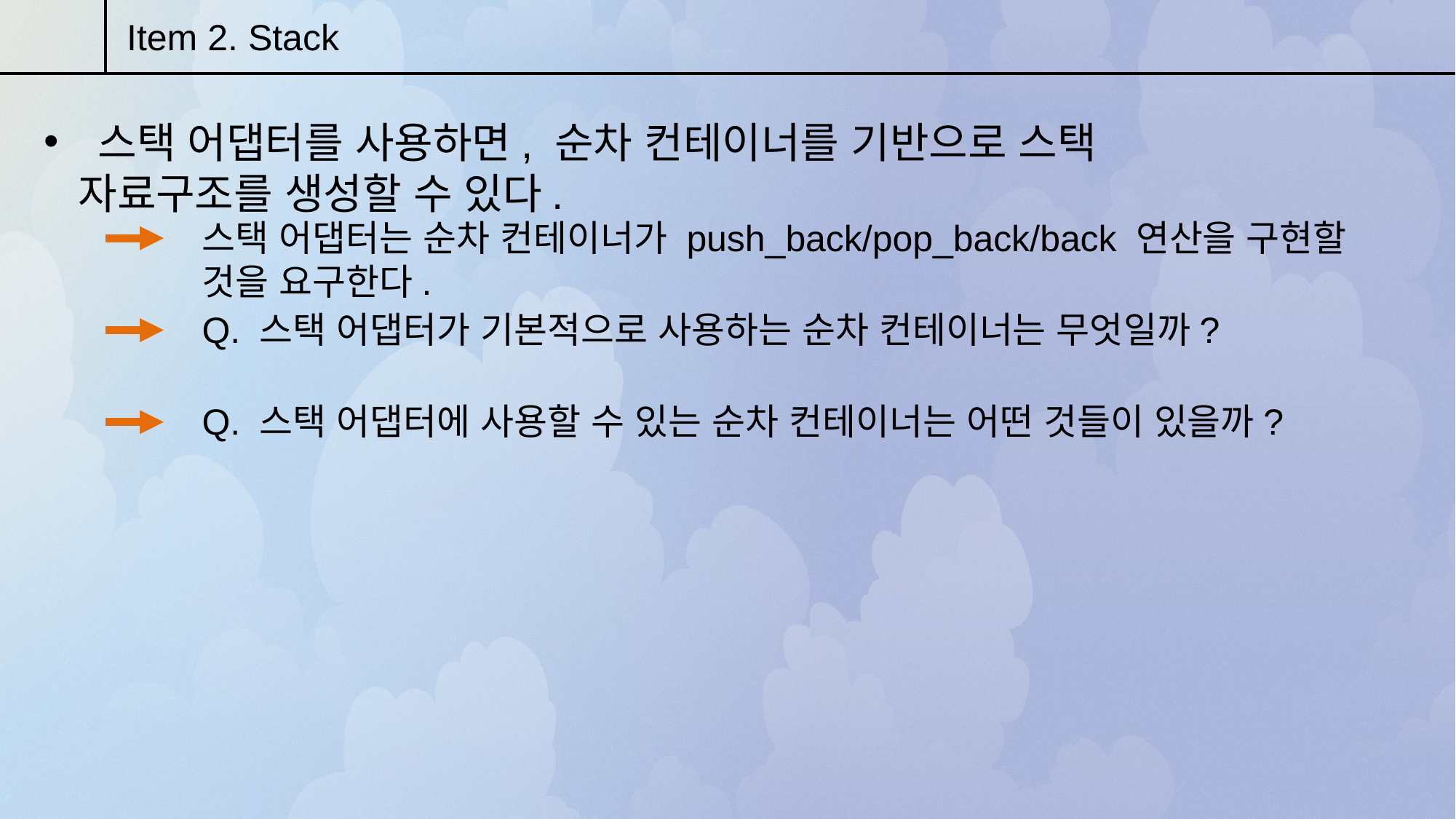

Item 2. Stack
 스택 어댑터를 사용하면, 순차 컨테이너를 기반으로 스택 자료구조를 생성할 수 있다.
스택 어댑터는 순차 컨테이너가 push_back/pop_back/back 연산을 구현할 것을 요구한다.
Q. 스택 어댑터가 기본적으로 사용하는 순차 컨테이너는 무엇일까?
Q. 스택 어댑터에 사용할 수 있는 순차 컨테이너는 어떤 것들이 있을까?